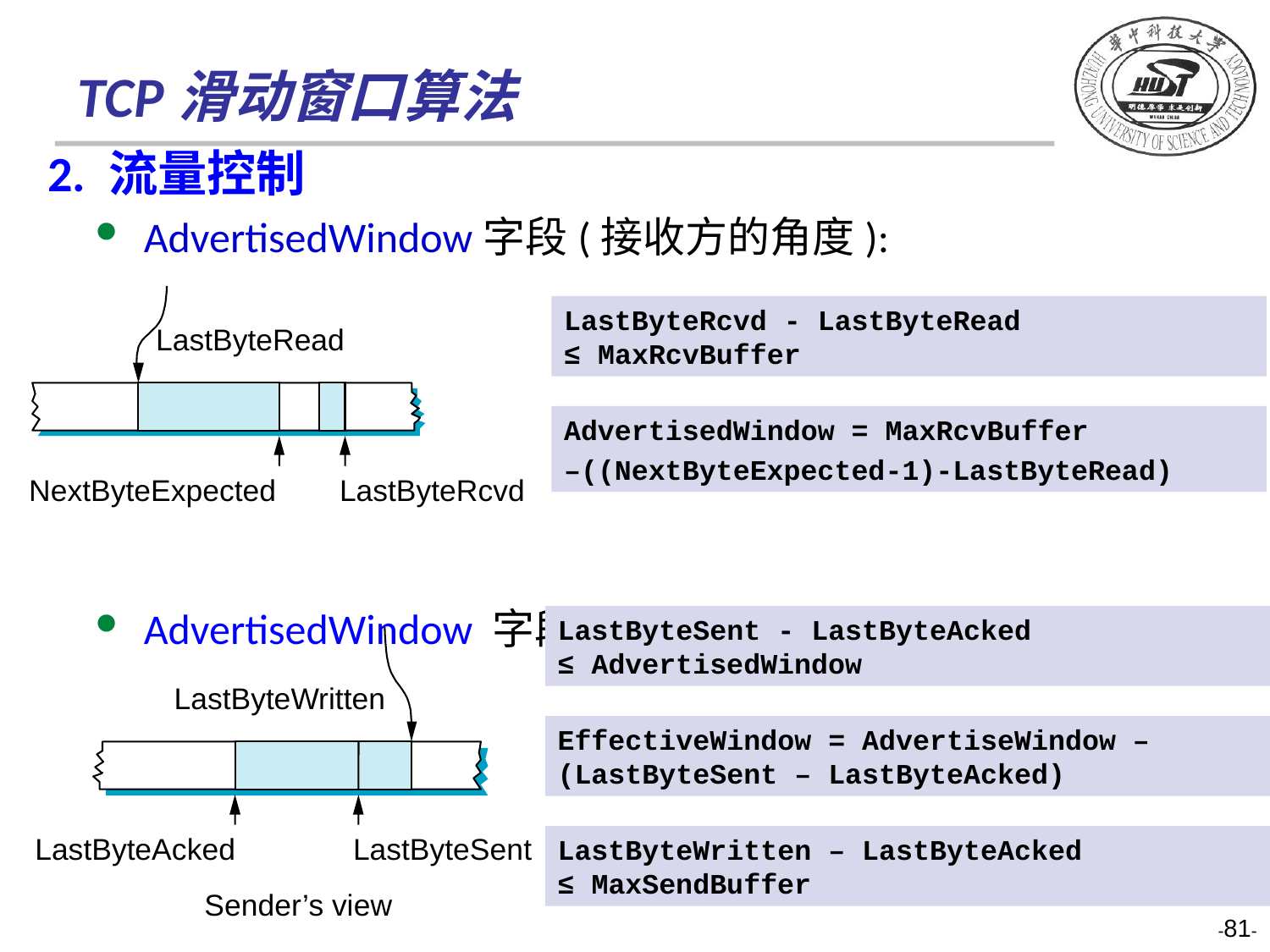

# TCP滑动窗口算法
2. 流量控制
AdvertisedWindow字段(接收方的角度):

AdvertisedWindow 字段(发送方的角度):

LastByteRead

NextByteExpected
LastByteRcvd
LastByteRcvd - LastByteRead
≤ MaxRcvBuffer
AdvertisedWindow = MaxRcvBuffer
–((NextByteExpected-1)-LastByteRead)
LastByteSent - LastByteAcked
≤ AdvertisedWindow

LastByteWritten

LastByteAcked
LastByteSent
Sender’s view
EffectiveWindow = AdvertiseWindow – (LastByteSent – LastByteAcked)
LastByteWritten – LastByteAcked
≤ MaxSendBuffer
-81-